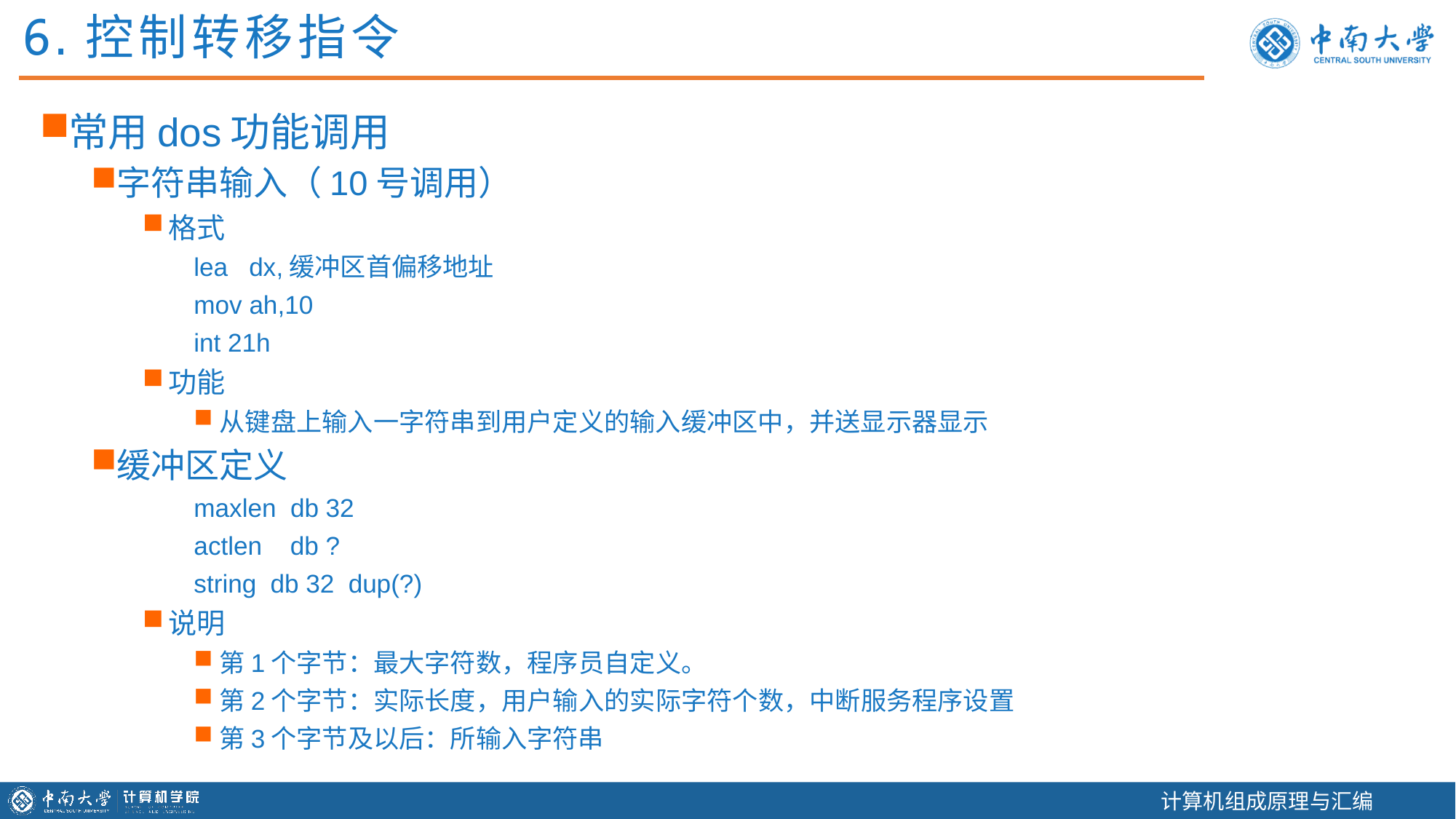

6.控制转移指令
常用dos功能调用
字符串输入（10号调用）
格式
lea   dx,缓冲区首偏移地址
mov ah,10
int 21h
功能
从键盘上输入一字符串到用户定义的输入缓冲区中，并送显示器显示
缓冲区定义
maxlen  db 32
actlen    db ?
string  db 32  dup(?)
说明
第1个字节：最大字符数，程序员自定义。
第2个字节：实际长度，用户输入的实际字符个数，中断服务程序设置
第3个字节及以后：所输入字符串

70